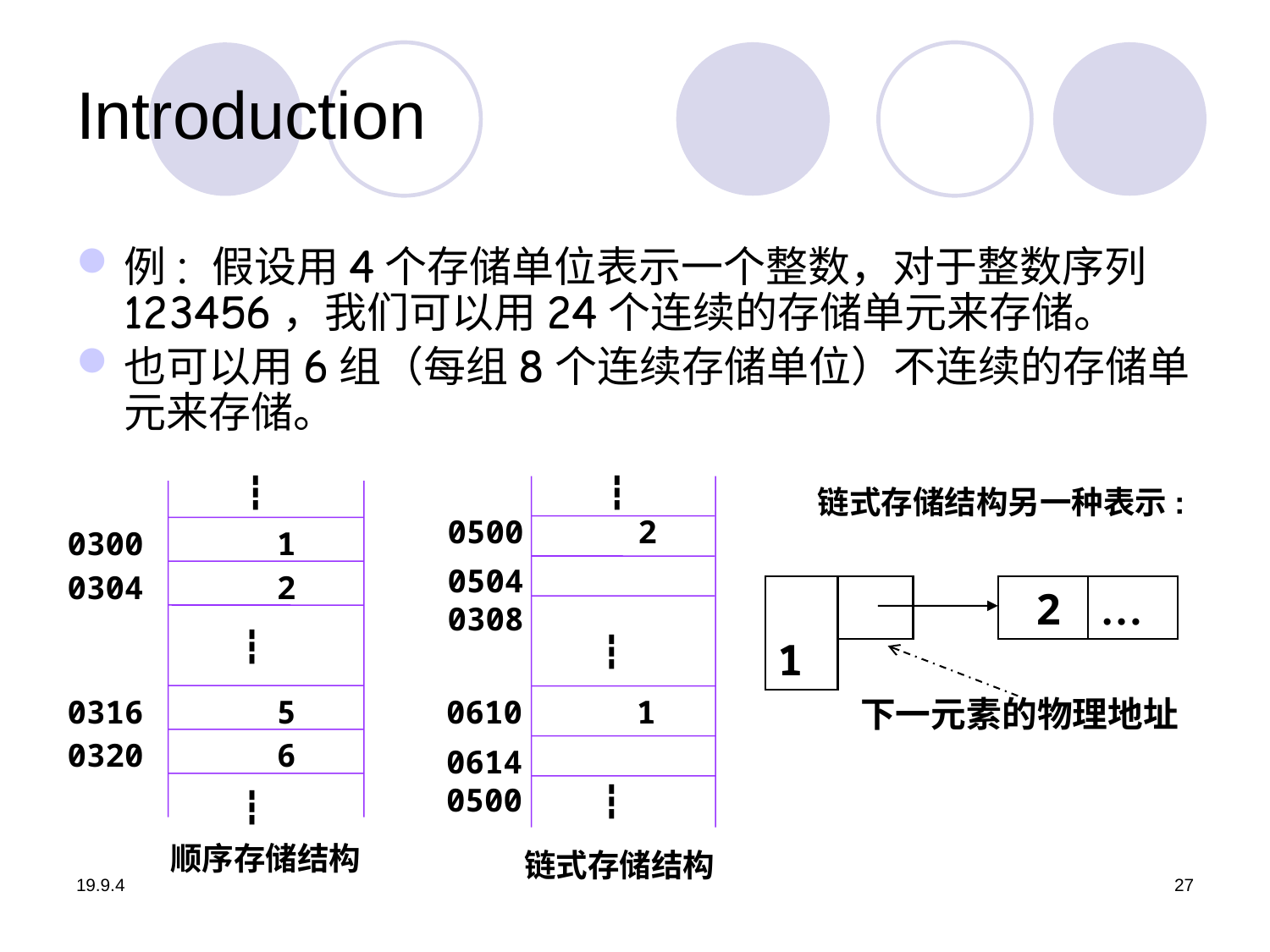

# Introduction
例: 假设用4个存储单位表示一个整数，对于整数序列123456，我们可以用24个连续的存储单元来存储。
也可以用6组（每组8个连续存储单位）不连续的存储单元来存储。
┇

0300       1

0304       2

┇
0316       5

0320       6

┇
顺序存储结构
┇

0500      2

┇
0610      1

0614     0500

┇

链式存储结构
0504     0308

链式存储结构另一种表示:
 1

 2
…

下一元素的物理地址
19.9.4
27